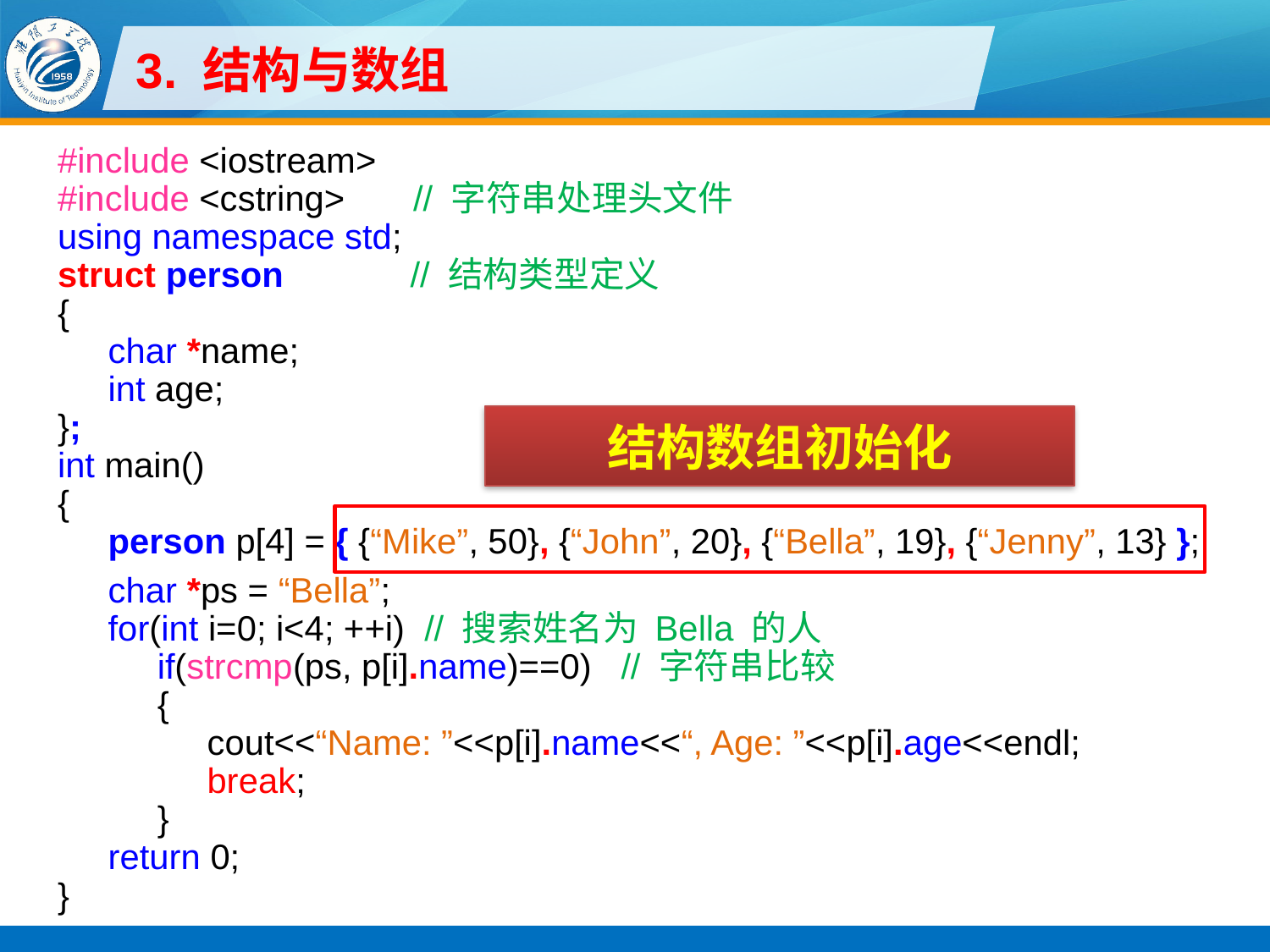

# 3. 结构与数组
#include <iostream>
#include <cstring>       // 字符串处理头文件
using namespace std;
struct person             // 结构类型定义
{
char *name;
int age;
};
int main()
{
person p[4] = { {“Mike”, 50}, {“John”, 20}, {“Bella”, 19}, {“Jenny”, 13} };
char *ps = “Bella”;
for(int i=0; i<4; ++i)  // 搜索姓名为 Bella 的人
if(strcmp(ps, p[i].name)==0)   // 字符串比较
{
cout<<“Name: ”<<p[i].name<<“, Age: ”<<p[i].age<<endl;
break;
}
return 0;
}
结构数组初始化